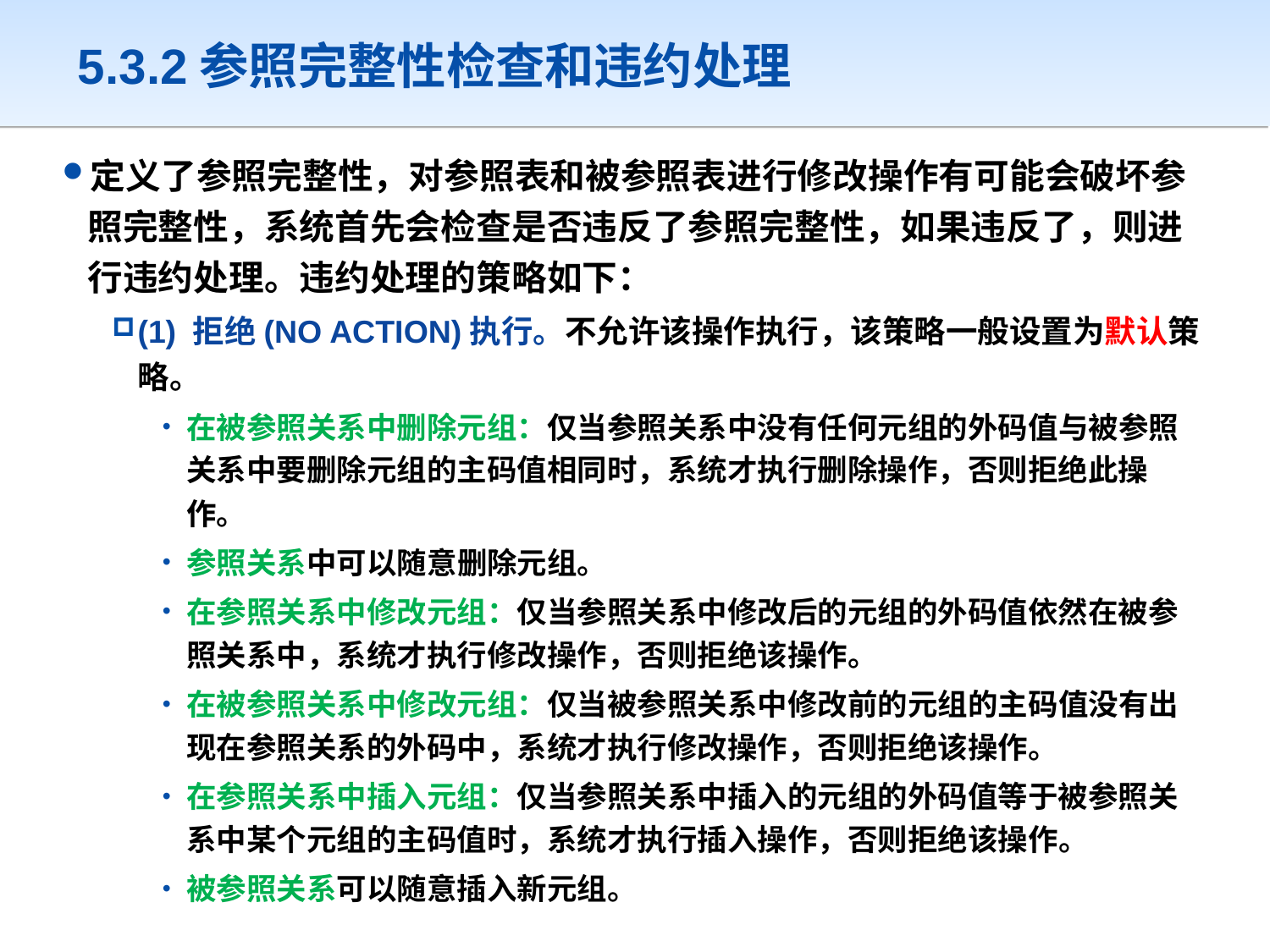

# 5.3.2参照完整性检查和违约处理
定义了参照完整性，对参照表和被参照表进行修改操作有可能会破坏参照完整性，系统首先会检查是否违反了参照完整性，如果违反了，则进行违约处理。违约处理的策略如下：
(1) 拒绝(NO ACTION)执行。不允许该操作执行，该策略一般设置为默认策略。
在被参照关系中删除元组：仅当参照关系中没有任何元组的外码值与被参照关系中要删除元组的主码值相同时，系统才执行删除操作，否则拒绝此操作。
参照关系中可以随意删除元组。
在参照关系中修改元组：仅当参照关系中修改后的元组的外码值依然在被参照关系中，系统才执行修改操作，否则拒绝该操作。
在被参照关系中修改元组：仅当被参照关系中修改前的元组的主码值没有出现在参照关系的外码中，系统才执行修改操作，否则拒绝该操作。
在参照关系中插入元组：仅当参照关系中插入的元组的外码值等于被参照关系中某个元组的主码值时，系统才执行插入操作，否则拒绝该操作。
被参照关系可以随意插入新元组。